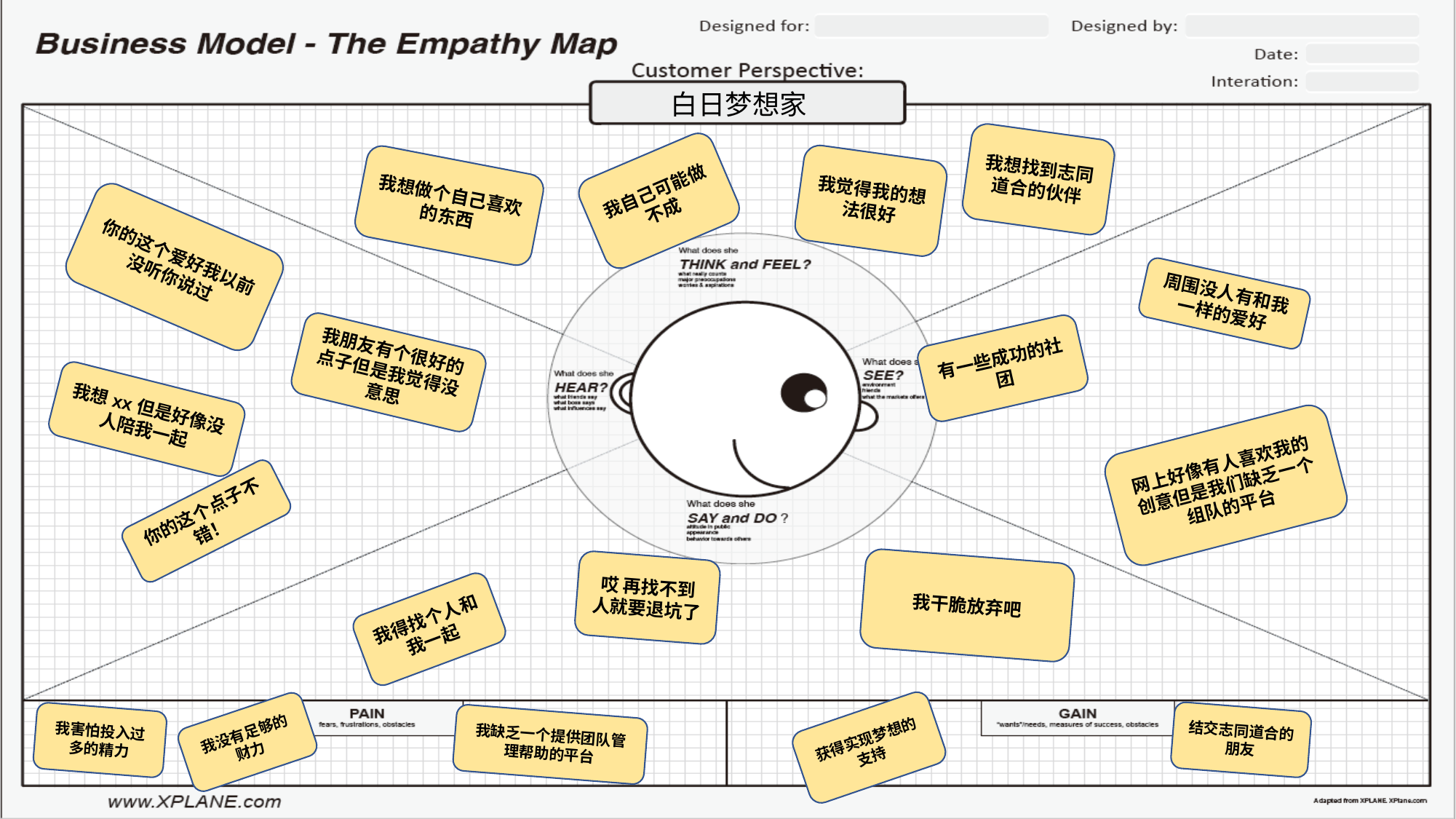

白日梦想家
我想找到志同道合的伙伴
我觉得我的想法很好
我自己可能做不成
我想做个自己喜欢的东西
你的这个爱好我以前没听你说过
周围没人有和我一样的爱好
有一些成功的社团
我朋友有个很好的点子但是我觉得没意思
我想xx但是好像没人陪我一起
网上好像有人喜欢我的创意但是我们缺乏一个组队的平台
你的这个点子不错！
哎 再找不到人就要退坑了
我干脆放弃吧
我得找个人和我一起
结交志同道合的朋友
我害怕投入过多的精力
我没有足够的财力
获得实现梦想的支持
我缺乏一个提供团队管理帮助的平台